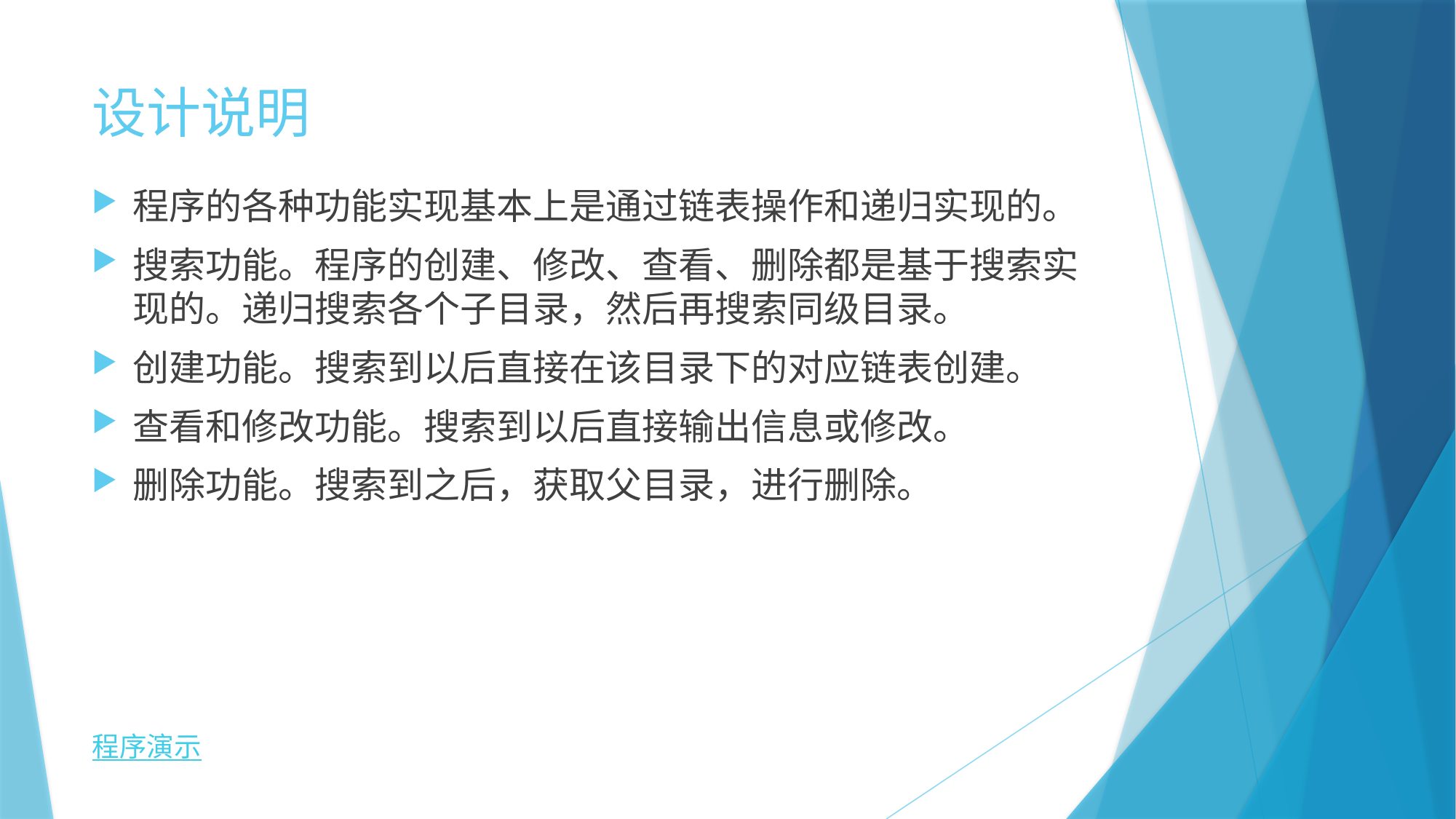

# 设计说明
程序的各种功能实现基本上是通过链表操作和递归实现的。
搜索功能。程序的创建、修改、查看、删除都是基于搜索实现的。递归搜索各个子目录，然后再搜索同级目录。
创建功能。搜索到以后直接在该目录下的对应链表创建。
查看和修改功能。搜索到以后直接输出信息或修改。
删除功能。搜索到之后，获取父目录，进行删除。

程序演示